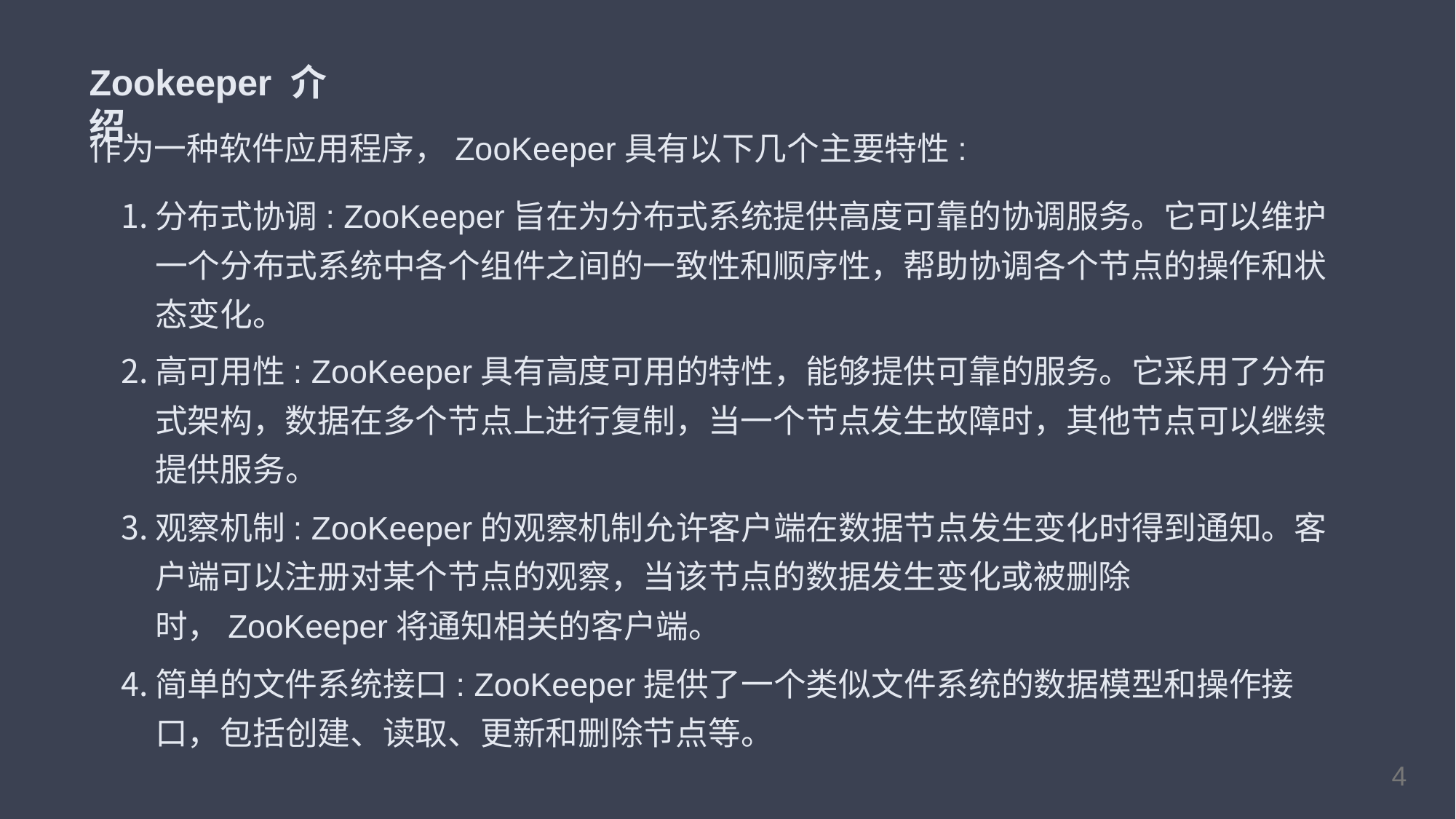

# Zookeeper 介绍
作为一种软件应用程序，ZooKeeper具有以下几个主要特性:
分布式协调: ZooKeeper旨在为分布式系统提供高度可靠的协调服务。它可以维护一个分布式系统中各个组件之间的一致性和顺序性，帮助协调各个节点的操作和状态变化。
高可用性: ZooKeeper具有高度可用的特性，能够提供可靠的服务。它采用了分布式架构，数据在多个节点上进行复制，当一个节点发生故障时，其他节点可以继续提供服务。
观察机制: ZooKeeper的观察机制允许客户端在数据节点发生变化时得到通知。客户端可以注册对某个节点的观察，当该节点的数据发生变化或被删除时，ZooKeeper将通知相关的客户端。
简单的文件系统接口: ZooKeeper提供了一个类似文件系统的数据模型和操作接口，包括创建、读取、更新和删除节点等。
4